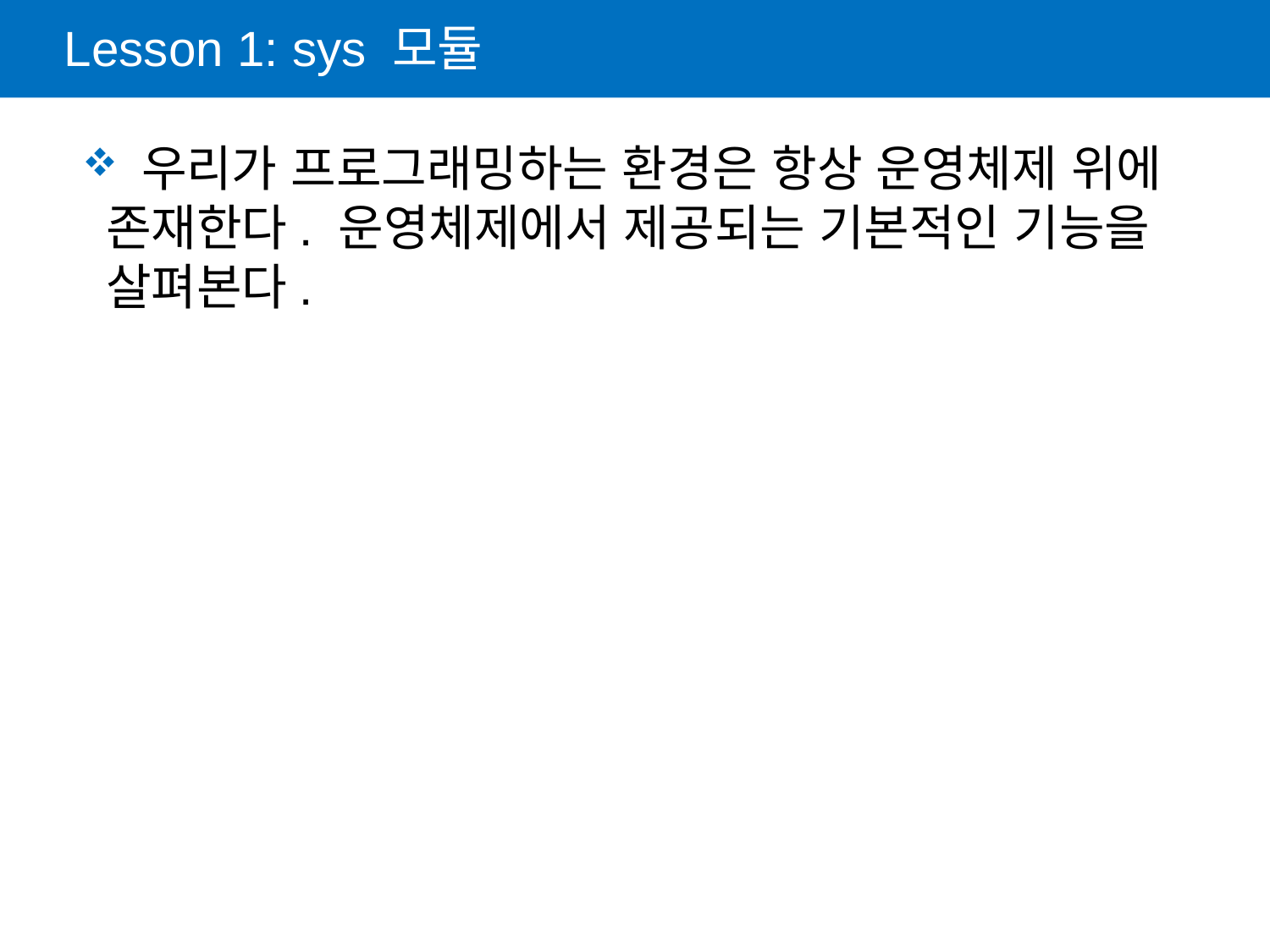

# Lesson 1: sys 모듈
 우리가 프로그래밍하는 환경은 항상 운영체제 위에 존재한다. 운영체제에서 제공되는 기본적인 기능을 살펴본다.